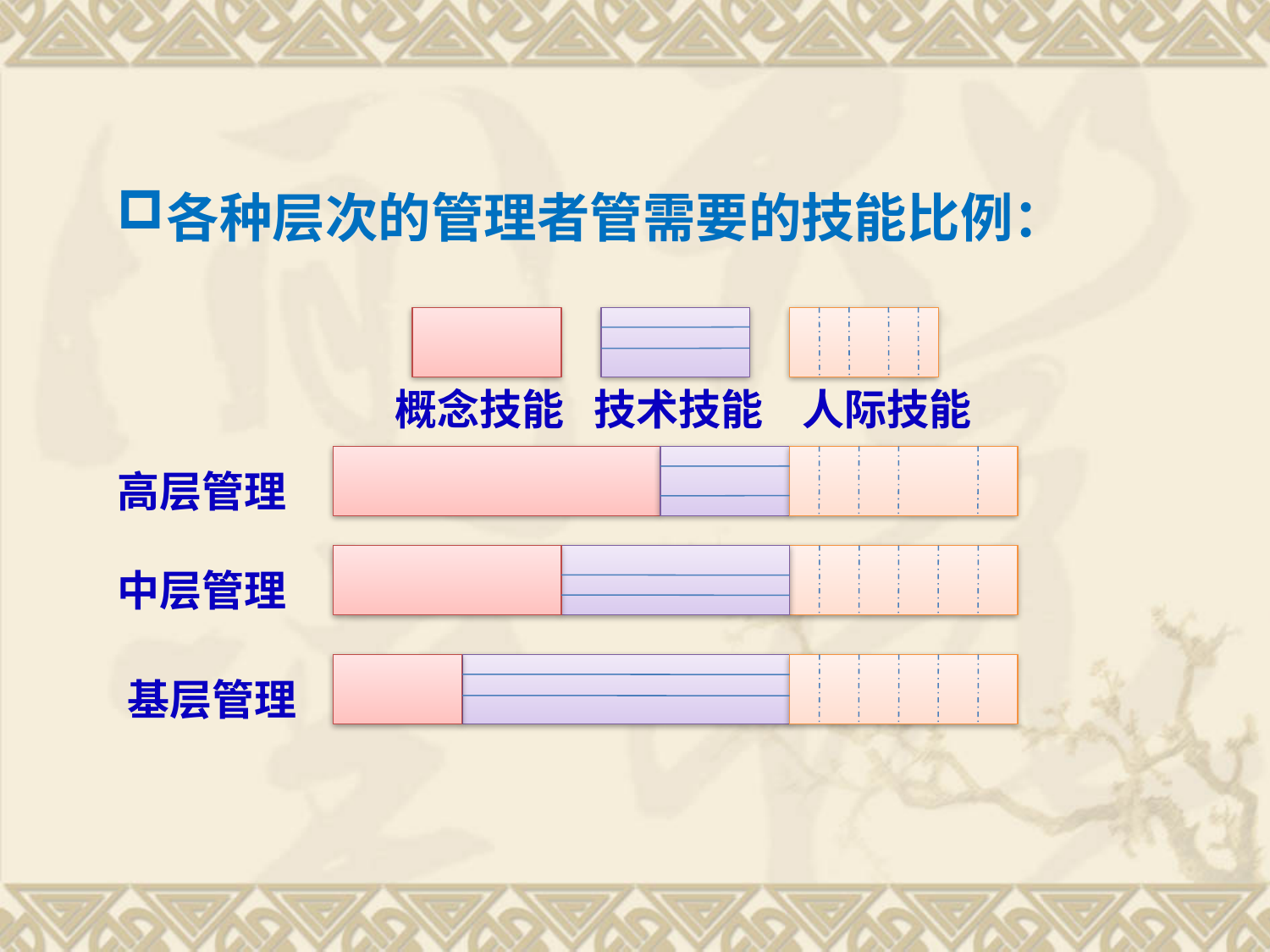

各种层次的管理者管需要的技能比例：

概念技能
技术技能
人际技能

高层管理

中层管理

基层管理